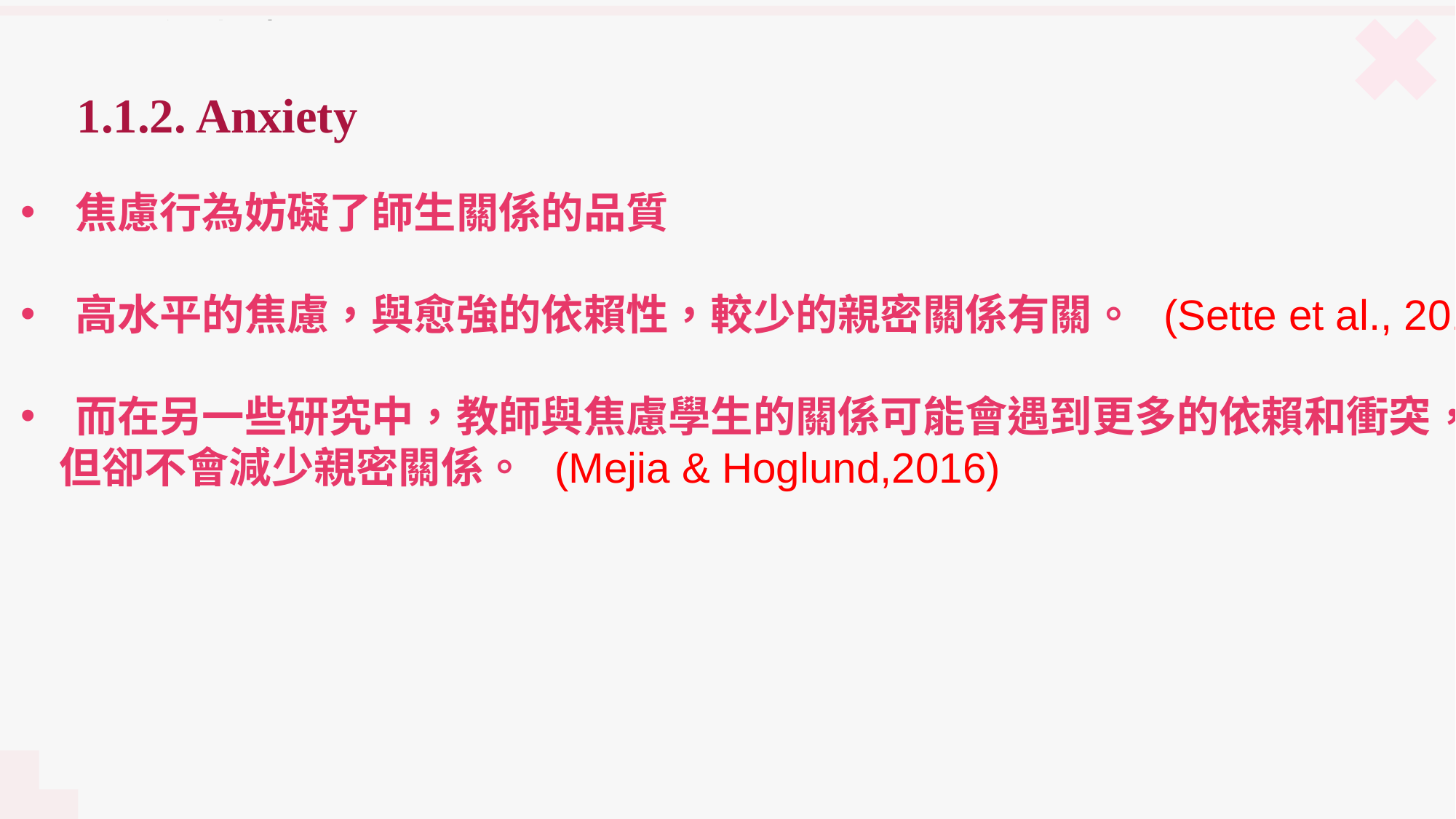

1.1.2. Anxiety

焦慮行為妨礙了師生關係的品質

高水平的焦慮，與愈強的依賴性，較少的親密關係有關。  (Sette et al., 2013)

而在另一些研究中，教師與焦慮學生的關係可能會遇到更多的依賴和衝突，
   但卻不會減少親密關係。  (Mejia & Hoglund,2016)